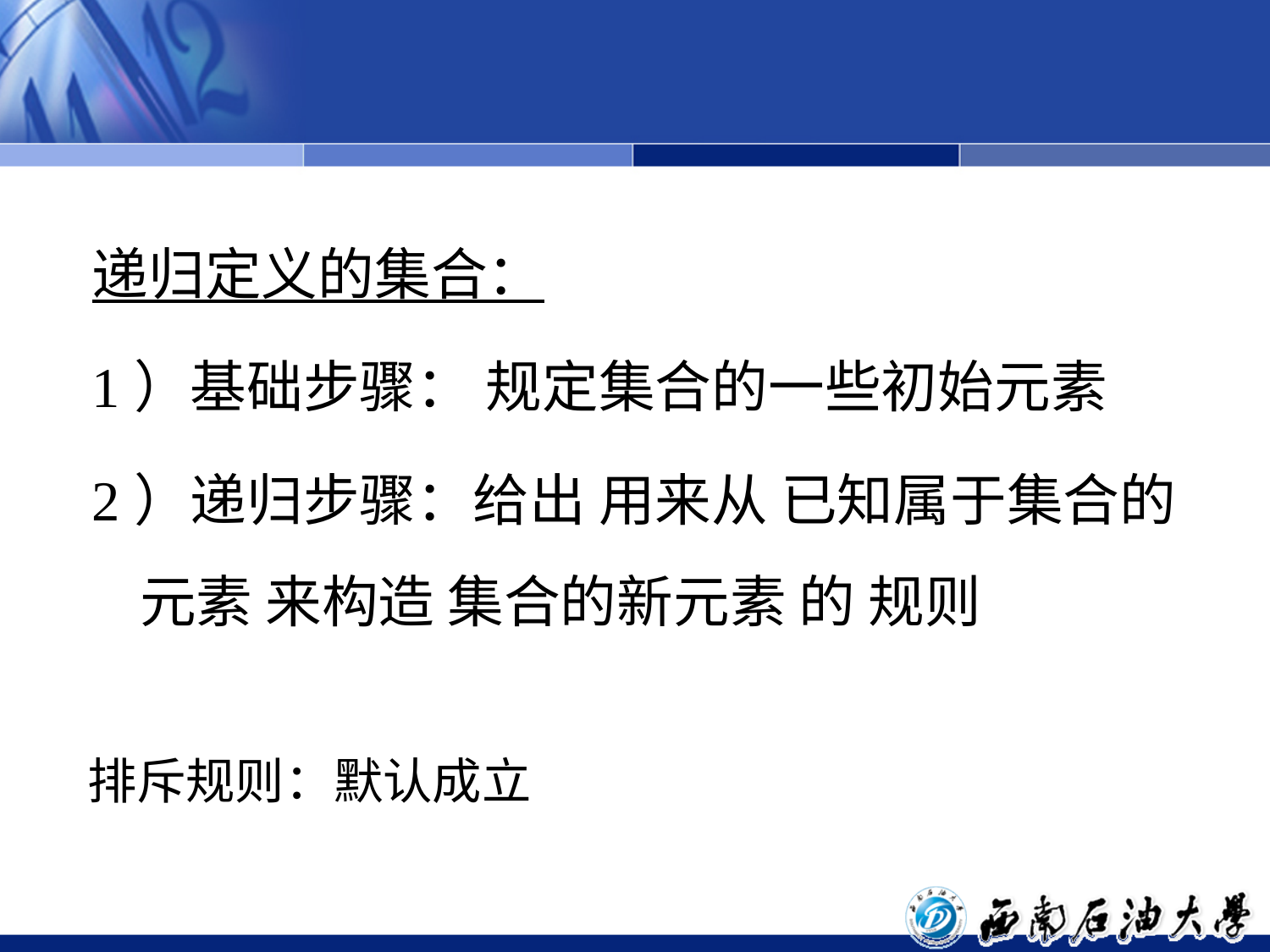

#
递归定义的集合：
1）基础步骤： 规定集合的一些初始元素
2）递归步骤：给出 用来从 已知属于集合的元素 来构造 集合的新元素 的 规则
排斥规则：默认成立